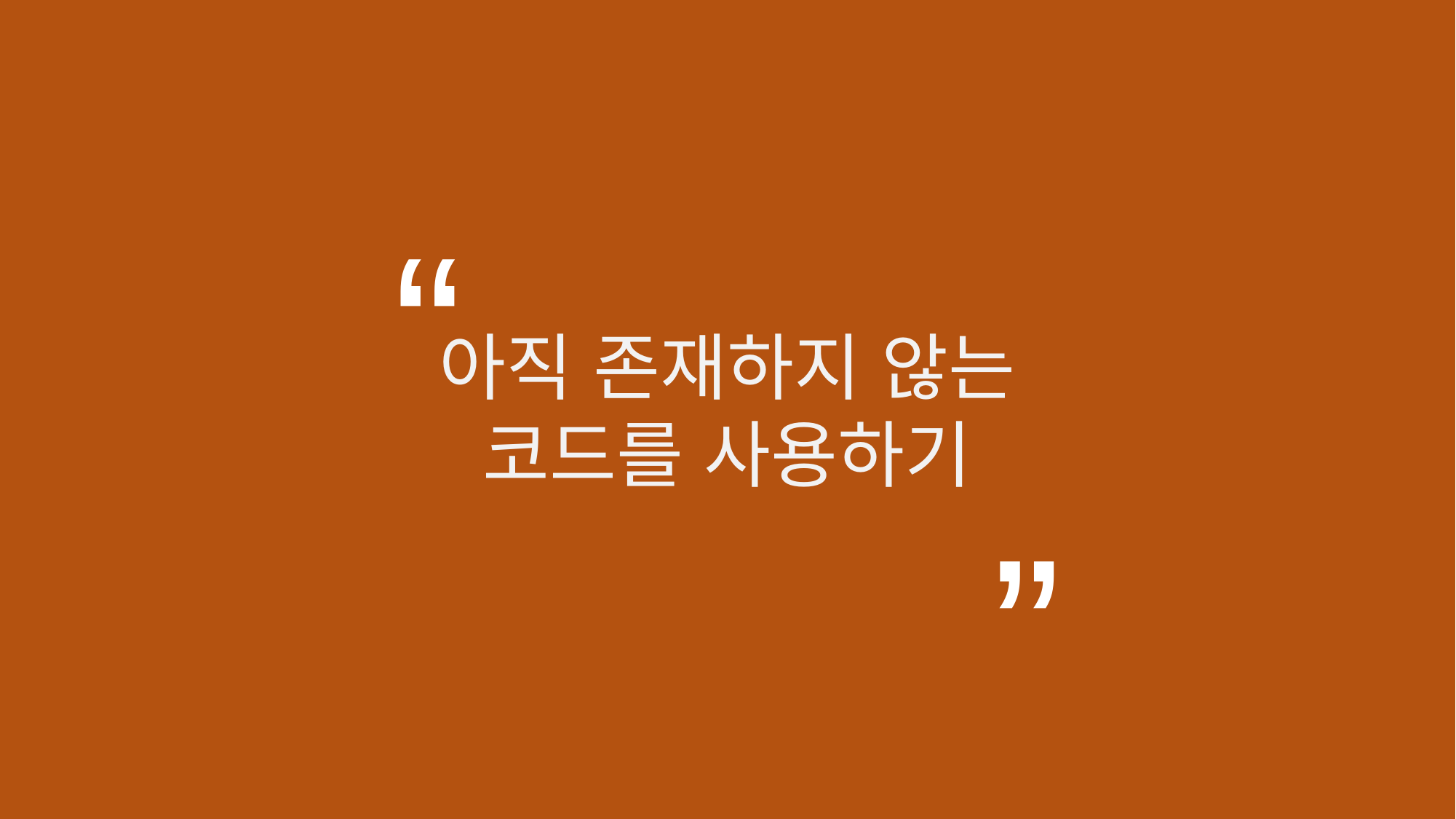

“
아직 존재하지 않는
코드를 사용하기
”